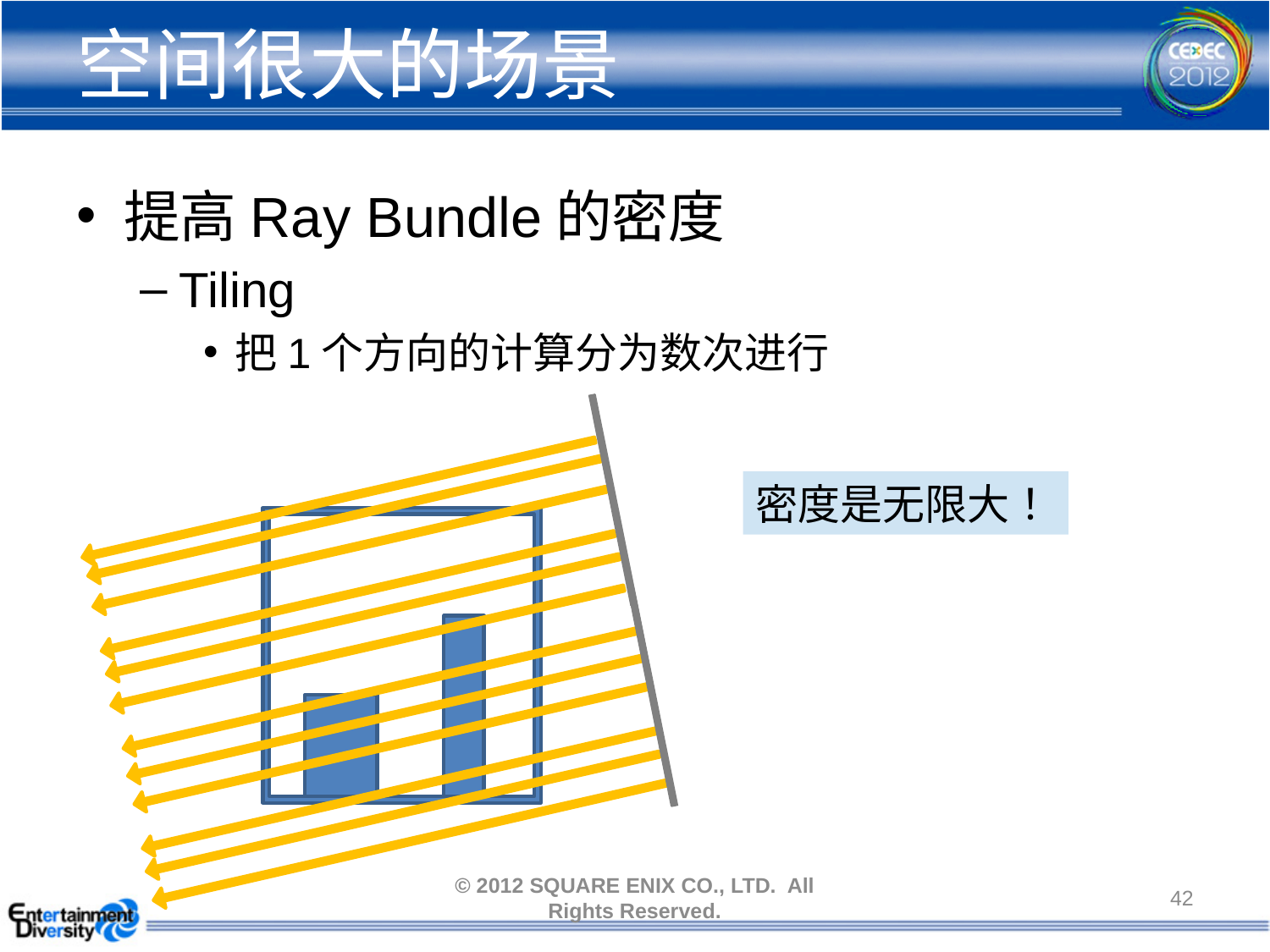

# 空间很大的场景
提高Ray Bundle的密度
Tiling
把1个方向的计算分为数次进行

密度是无限大！

© 2012 SQUARE ENIX CO., LTD.  All Rights Reserved.
42